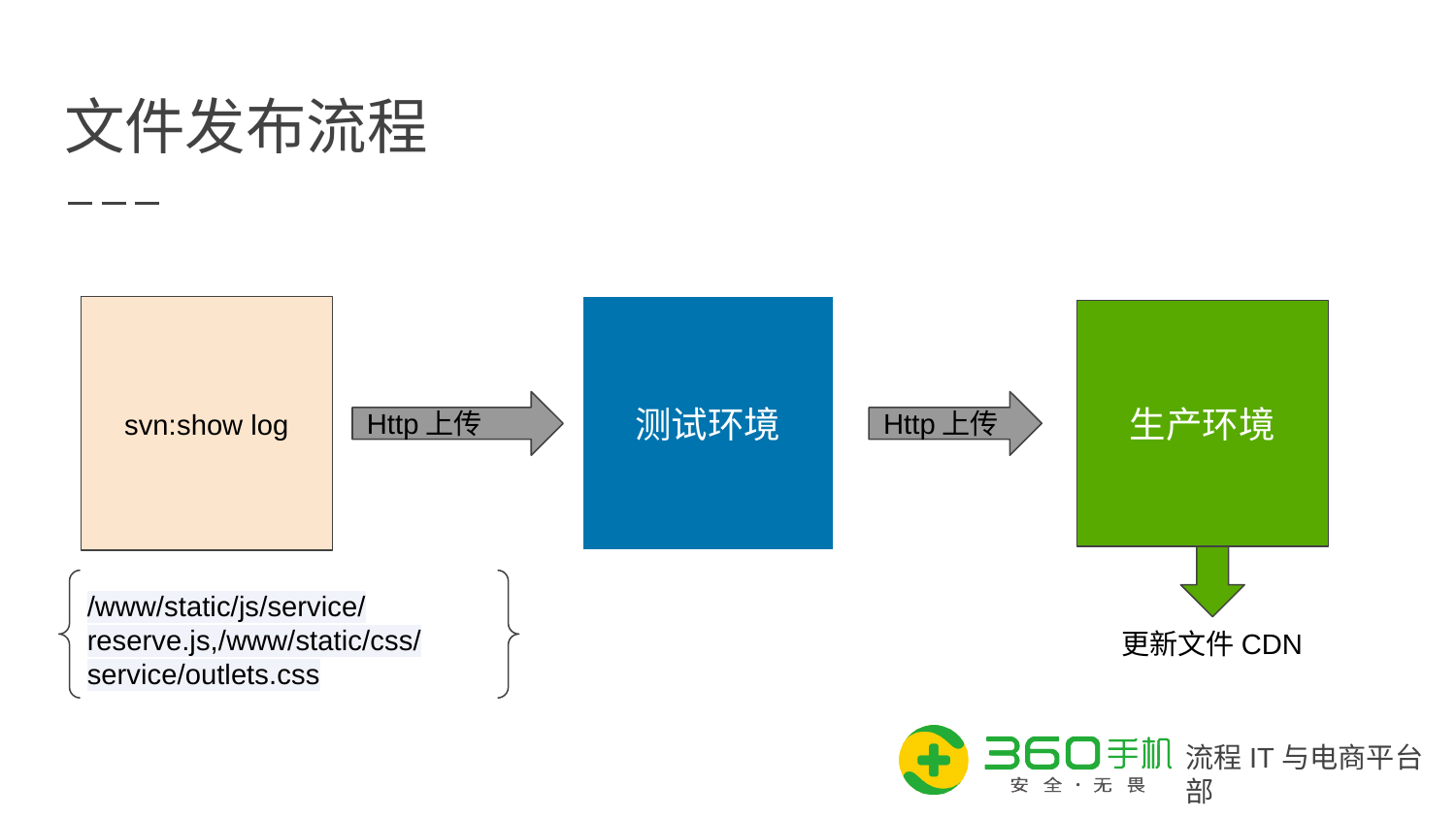

# 文件发布流程

svn:show log
测试环境
生产环境
Http上传
Http上传

/www/static/js/service/reserve.js,/www/static/css/service/outlets.css
更新文件CDN